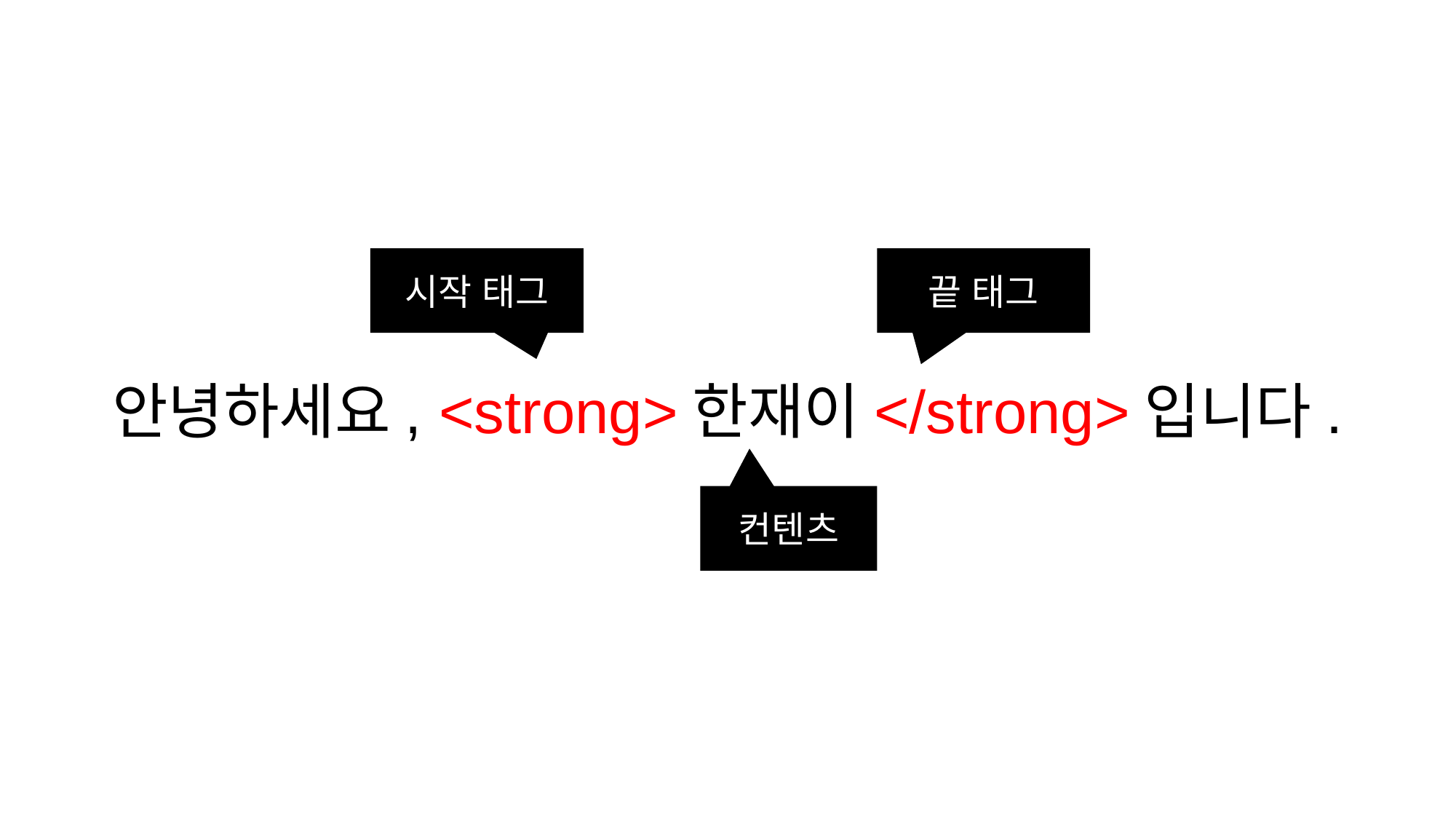

시작 태그
끝 태그
안녕하세요, <strong>한재이</strong>입니다.
컨텐츠